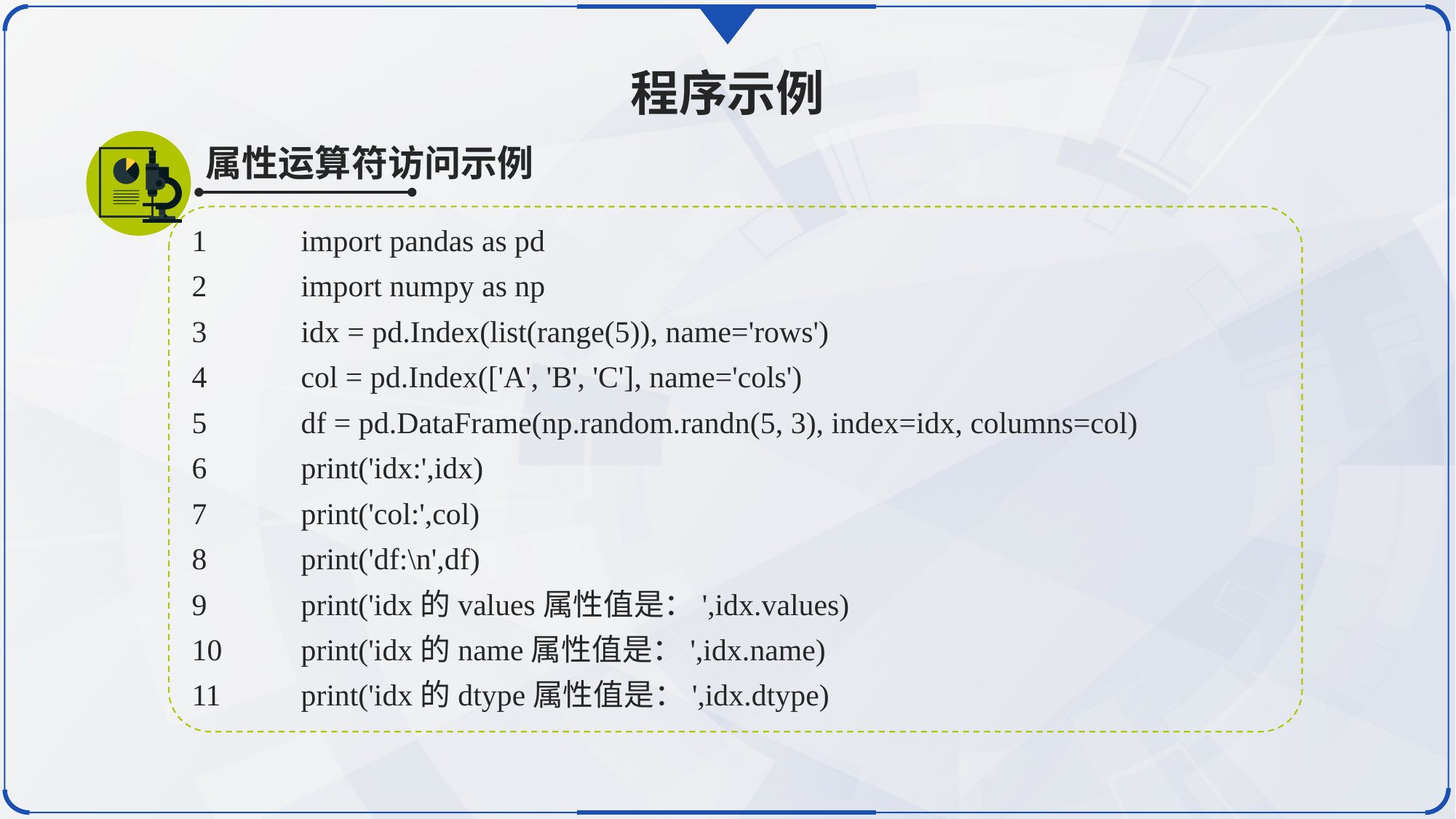

程序示例

属性运算符访问示例

1	import pandas as pd
2	import numpy as np
3	idx = pd.Index(list(range(5)), name='rows')
4	col = pd.Index(['A', 'B', 'C'], name='cols')
5	df = pd.DataFrame(np.random.randn(5, 3), index=idx, columns=col)
6	print('idx:',idx)
7	print('col:',col)
8	print('df:\n',df)
9	print('idx的values属性值是：',idx.values)
10	print('idx的name属性值是：',idx.name)
11	print('idx的dtype属性值是：',idx.dtype)